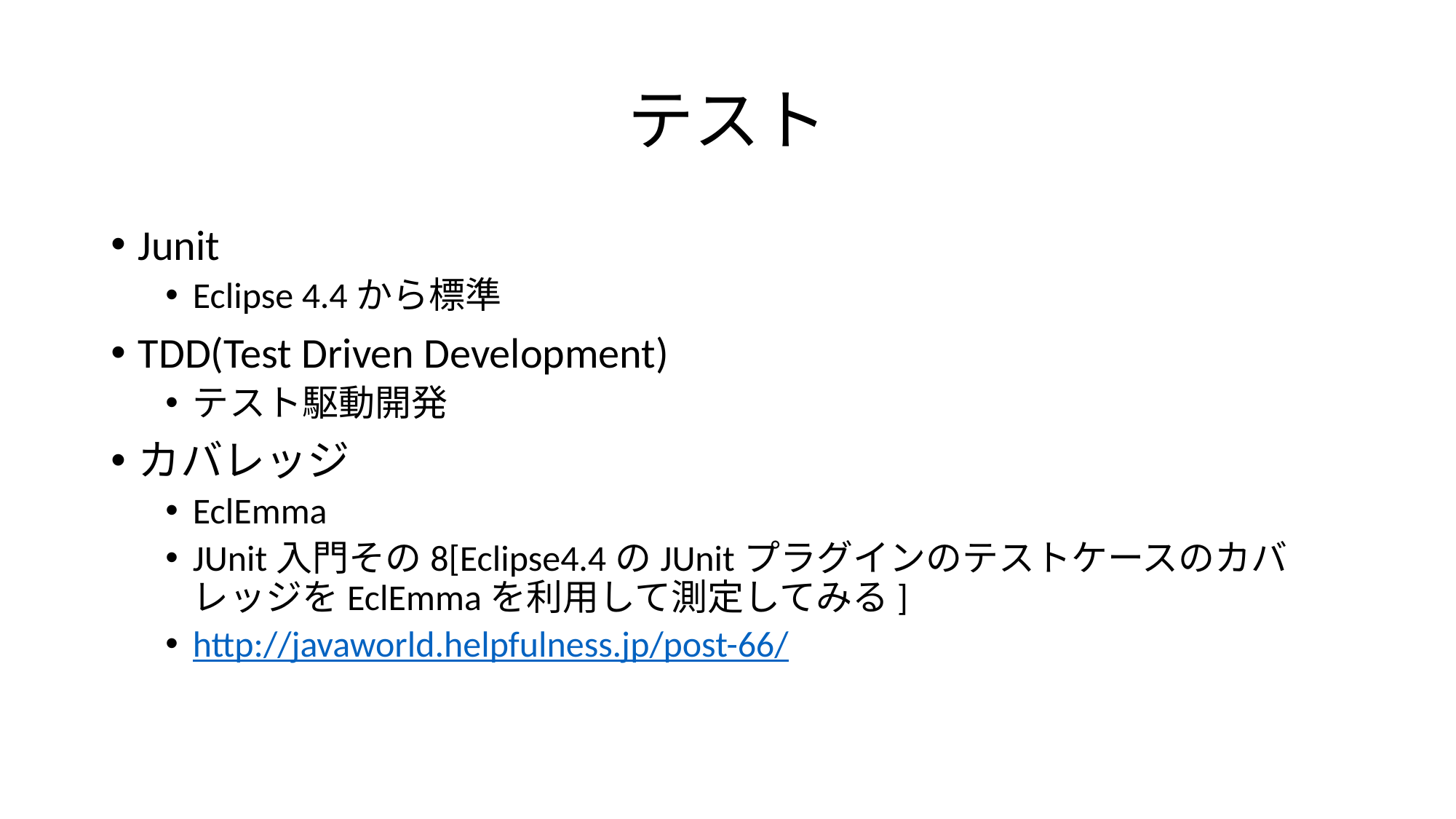

# テスト
Junit
Eclipse 4.4から標準
TDD(Test Driven Development)
テスト駆動開発
カバレッジ
EclEmma
JUnit入門その8[Eclipse4.4のJUnitプラグインのテストケースのカバレッジをEclEmmaを利用して測定してみる]
http://javaworld.helpfulness.jp/post-66/